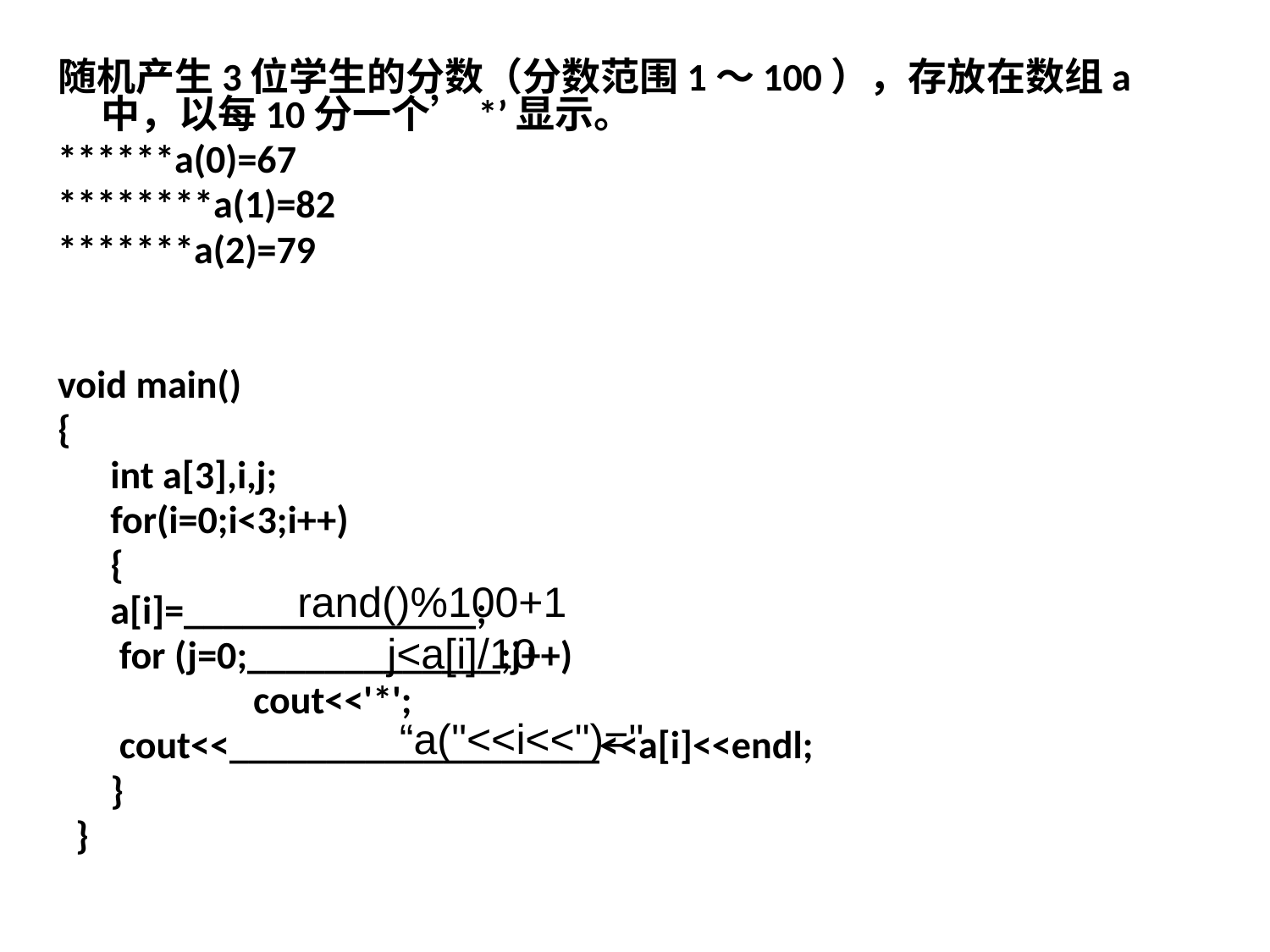

随机产生3位学生的分数（分数范围1～100），存放在数组a中，以每10分一个’*’显示。
******a(0)=67
********a(1)=82
*******a(2)=79

void main()
{
	 int a[3],i,j;
	 for(i=0;i<3;i++)
	 {
		 a[i]=_______________;
		  for (j=0;_____________;j++)
                      cout<<'*';
		  cout<<___________________<<a[i]<<endl;
	 }
  }
rand()%100+1
j<a[i]/10
“a("<<i<<")="